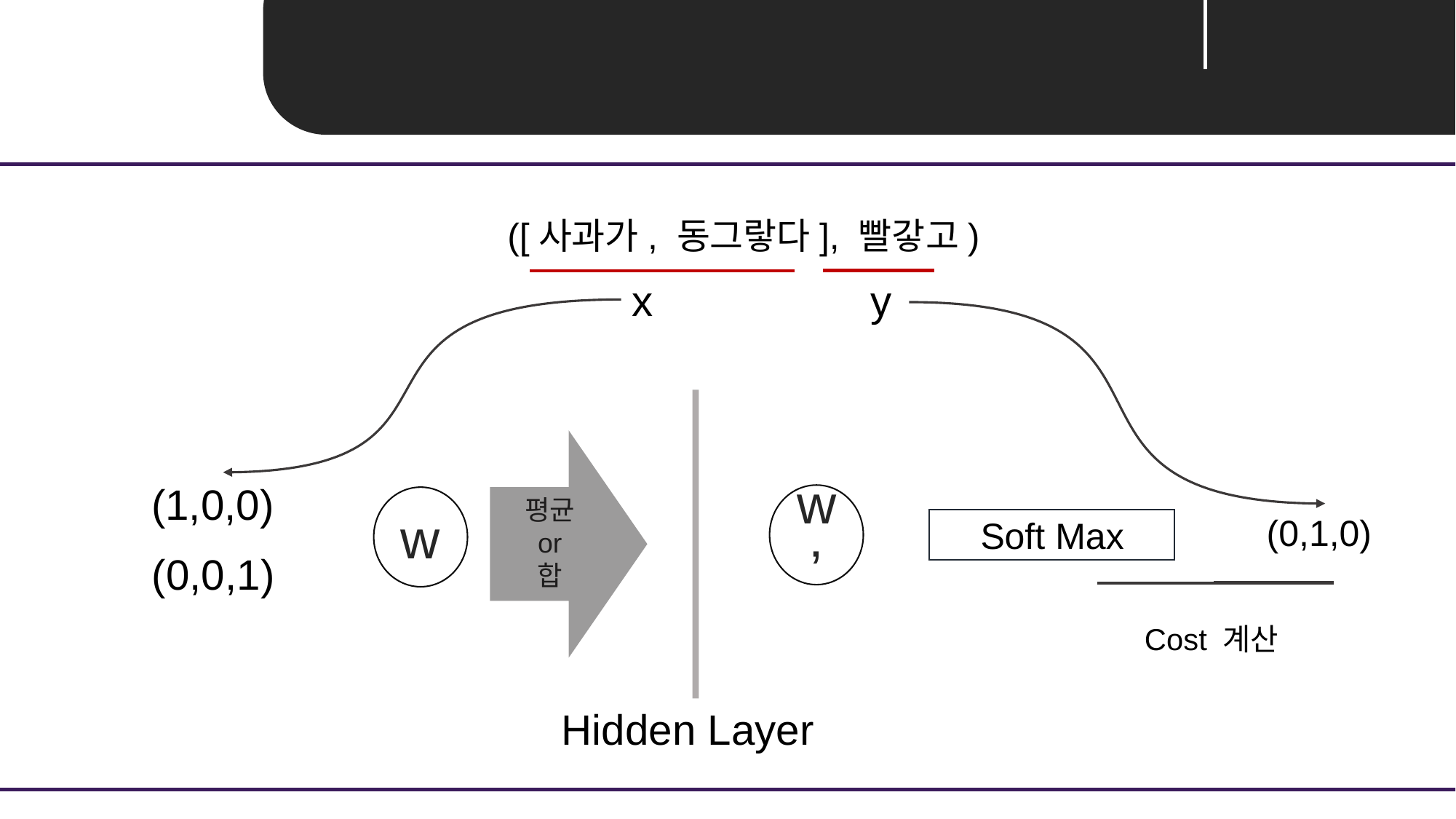

Unit  03 ㅣ  Word2Vec
([사과가, 동그랗다], 빨갛고)
x
y

(1,0,0)
w’
w
평균
or
합
(0,1,0)
Soft Max

(0,0,1)
Cost 계산
Hidden Layer